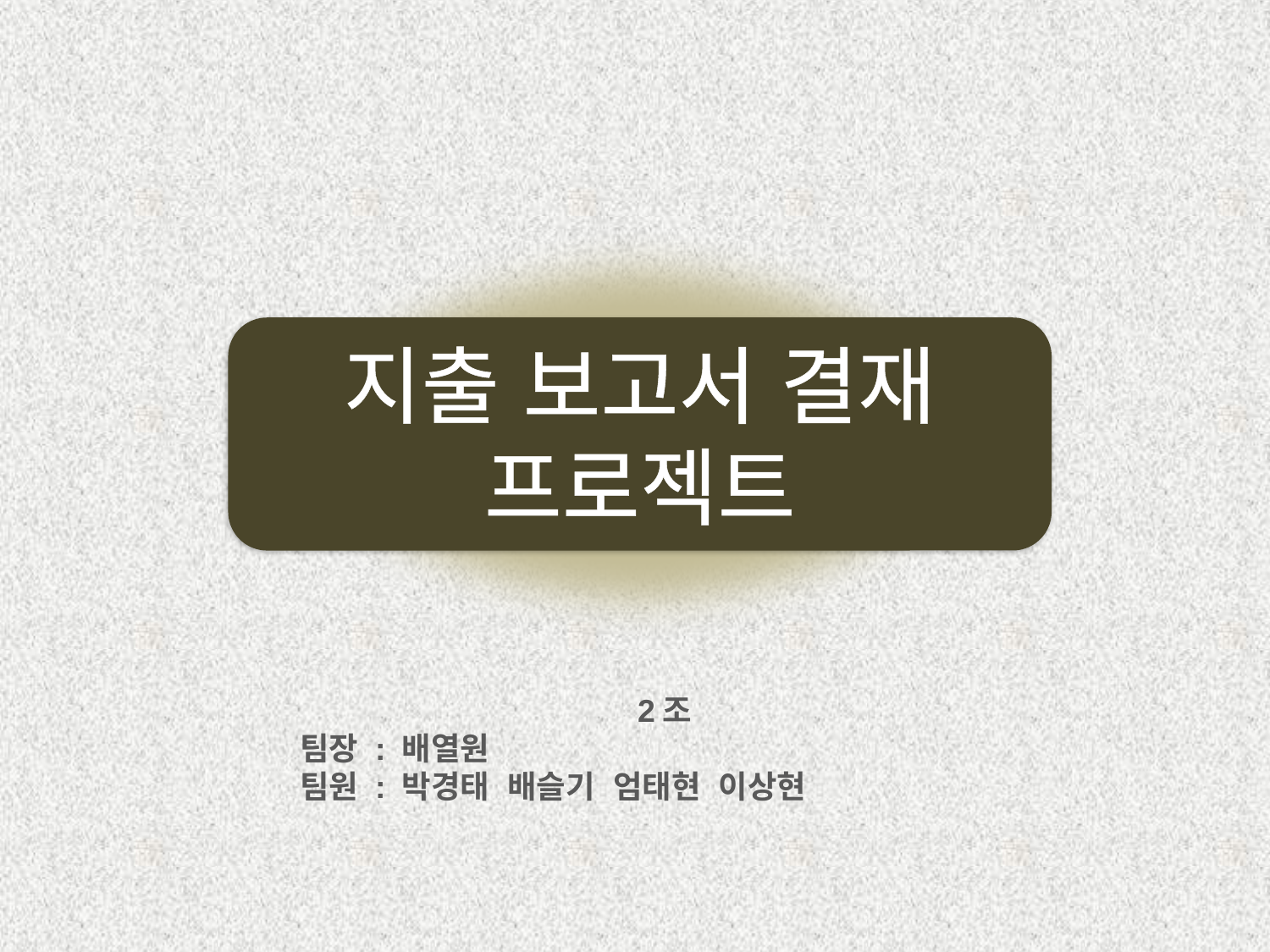

지출 보고서 결재
프로젝트
2조
팀장 : 배열원
팀원 : 박경태  배슬기  엄태현  이상현